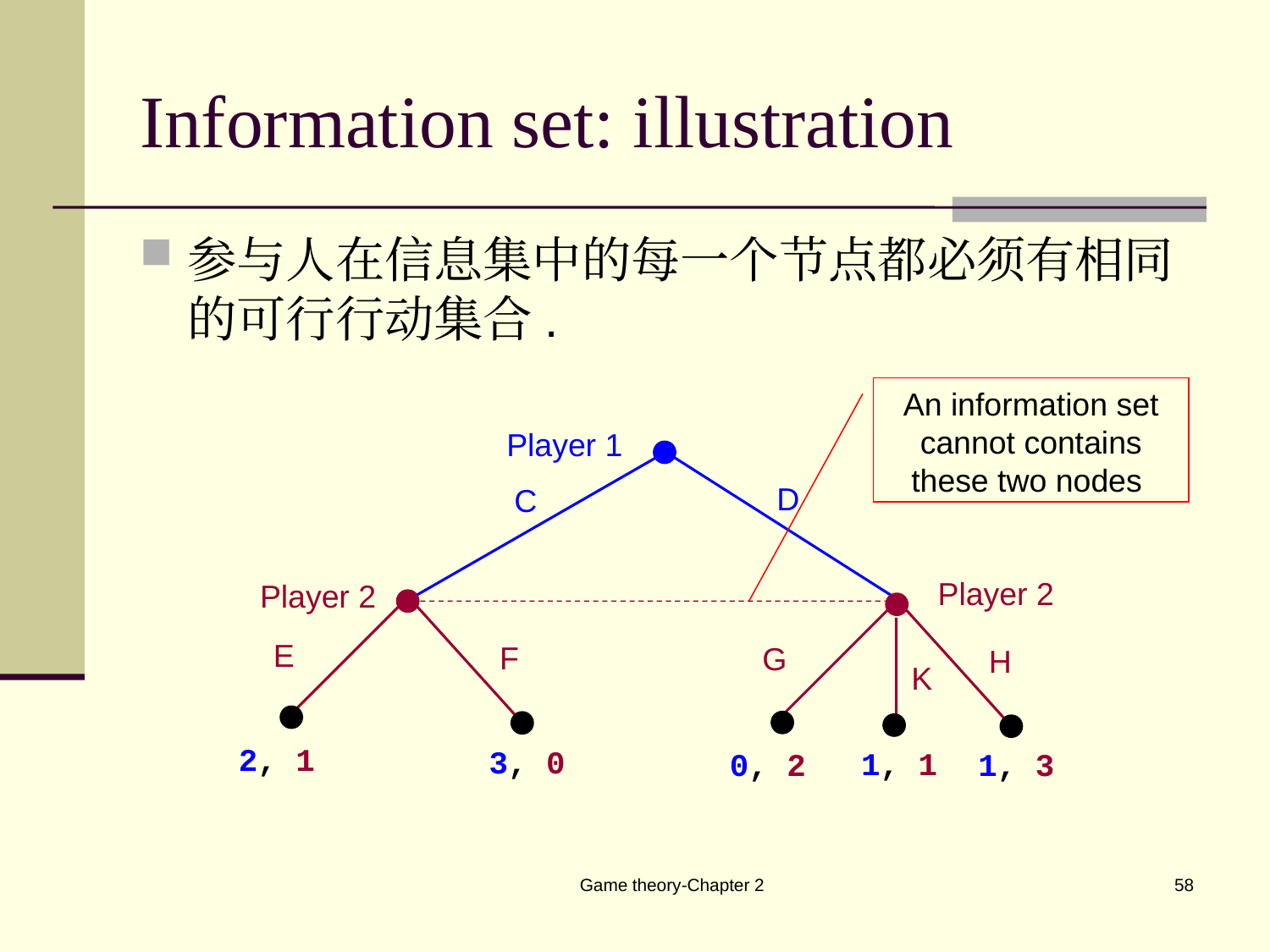

# Information set: illustration
参与人在信息集中的每一个节点都必须有相同的可行行动集合.
An information set cannot contains these two nodes
Player 1

D
C
Player 2
Player 2

E
F
G
H
K

2, 1
3, 0
1, 1
0, 2
1, 3
Game theory-Chapter 2
58